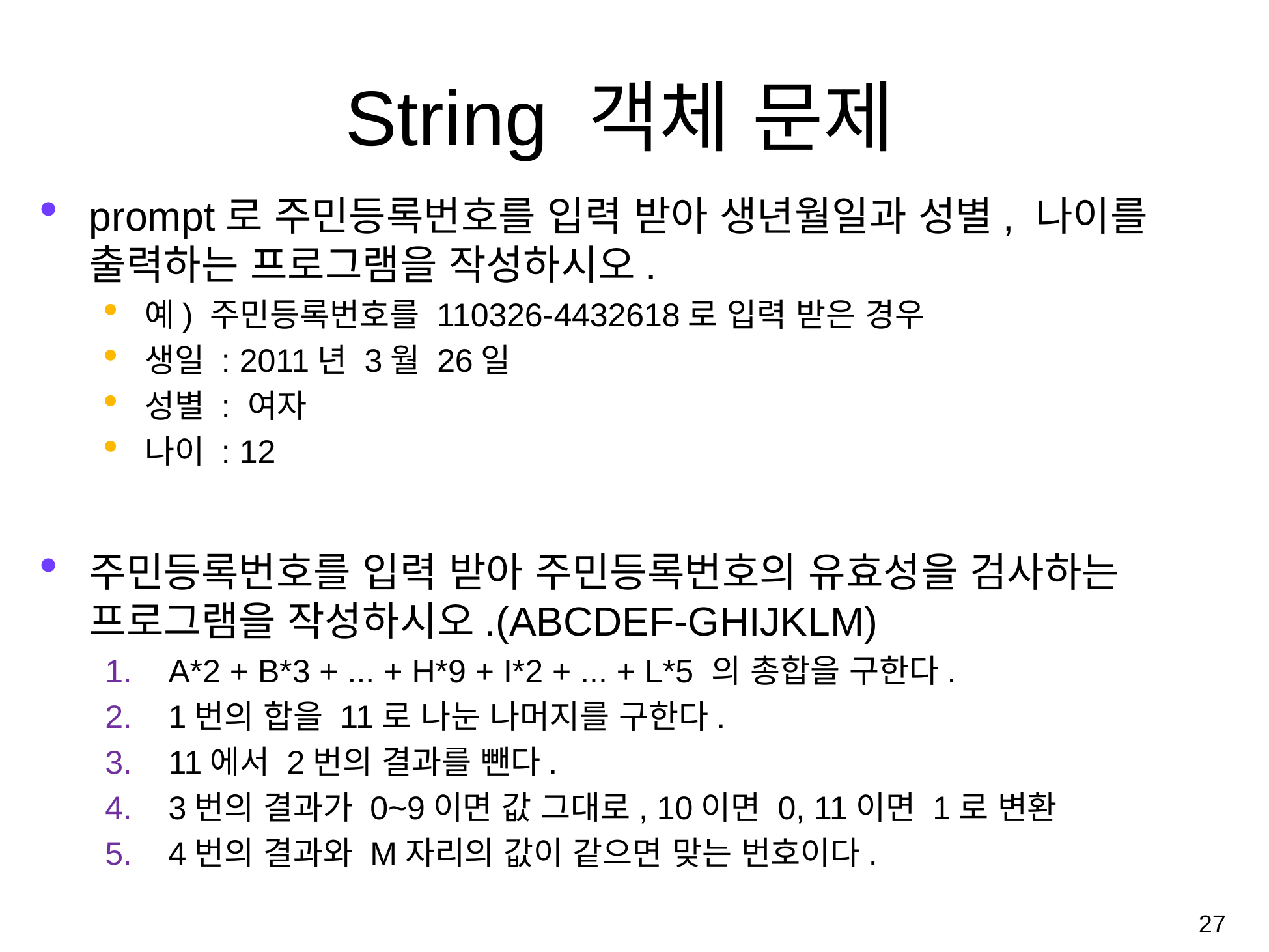

# String 객체 문제
prompt로 주민등록번호를 입력 받아 생년월일과 성별, 나이를 출력하는 프로그램을 작성하시오.
예) 주민등록번호를 110326-4432618로 입력 받은 경우
생일 : 2011년 3월 26일
성별 : 여자
나이 : 12

주민등록번호를 입력 받아 주민등록번호의 유효성을 검사하는 프로그램을 작성하시오.(ABCDEF-GHIJKLM)
A*2 + B*3 + ... + H*9 + I*2 + ... + L*5 의 총합을 구한다.
1번의 합을 11로 나눈 나머지를 구한다.
11에서 2번의 결과를 뺀다.
3번의 결과가 0~9이면 값 그대로, 10이면 0, 11이면 1로 변환
4번의 결과와 M자리의 값이 같으면 맞는 번호이다.
27